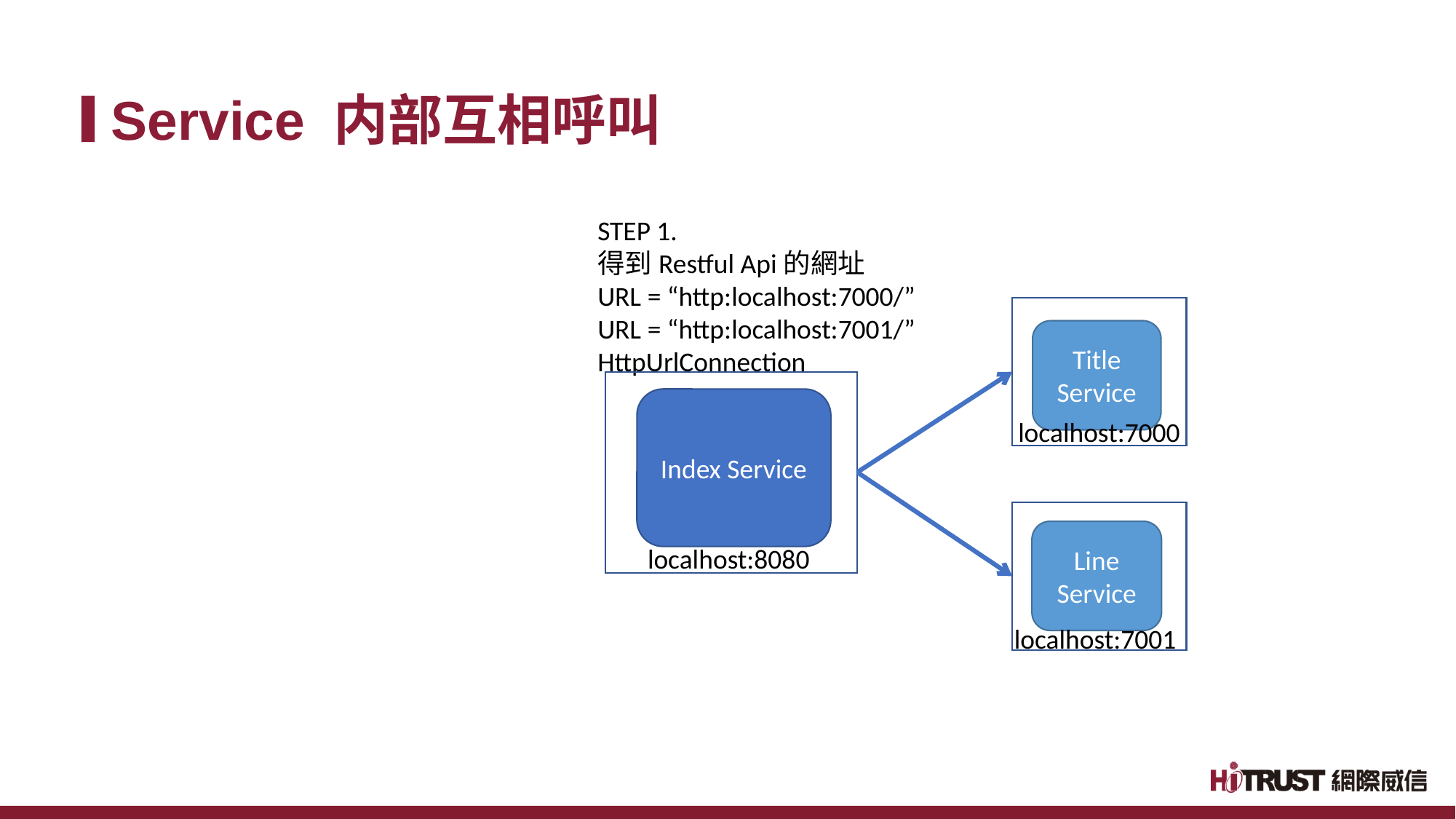

# Service 内部互相呼叫

STEP 1.
得到Restful Api的網址
URL = “http:localhost:7000/”
URL = “http:localhost:7001/”
HttpUrlConnection

Title Service

Index Service
localhost:7000

Line Service
localhost:8080
localhost:7001